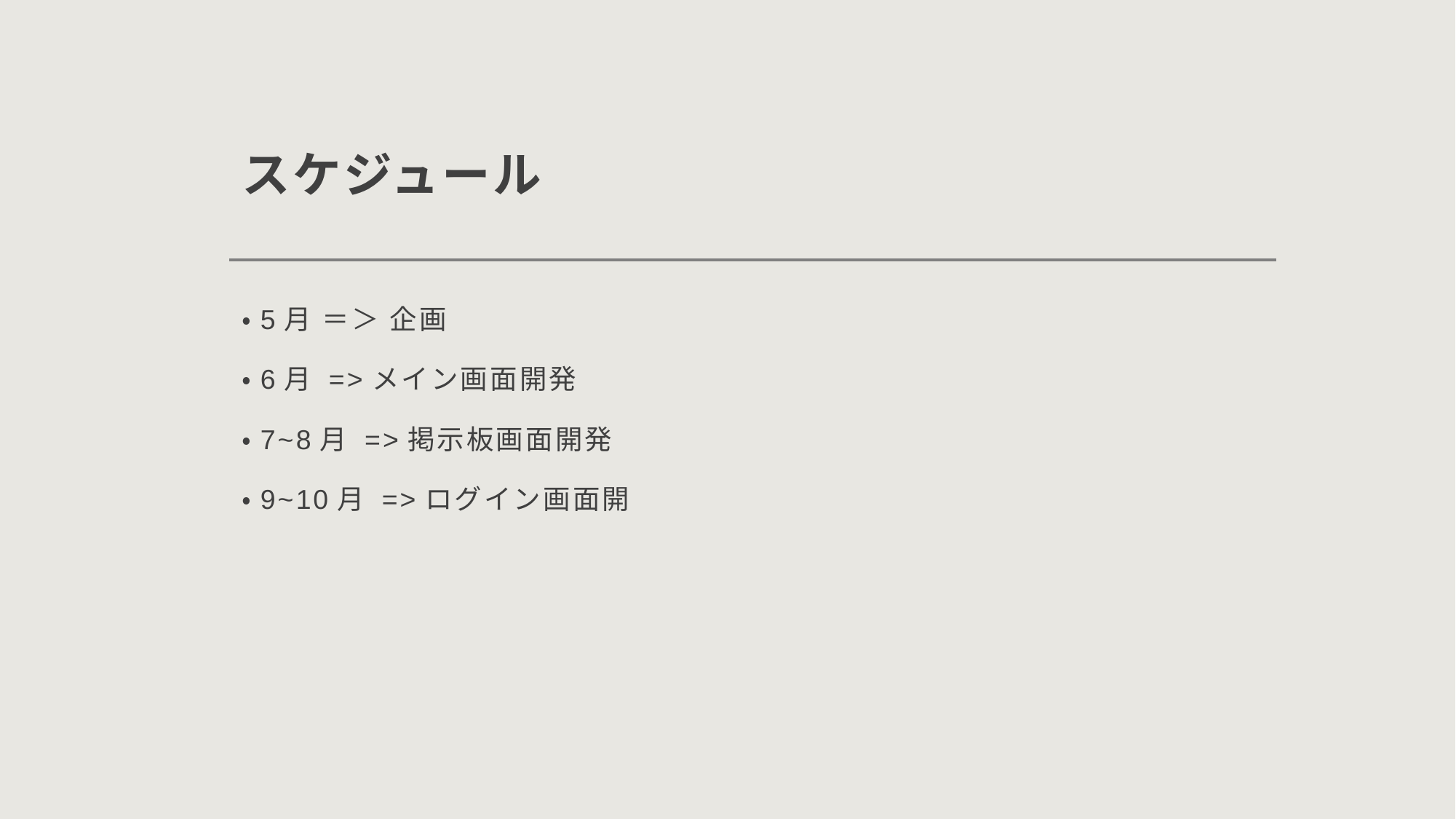

# スケジュール
・5月 ＝＞ 企画
・6月 =>メイン画面開発
・7~8月 =>掲示板画面開発
・9~10月 =>ログイン画面開